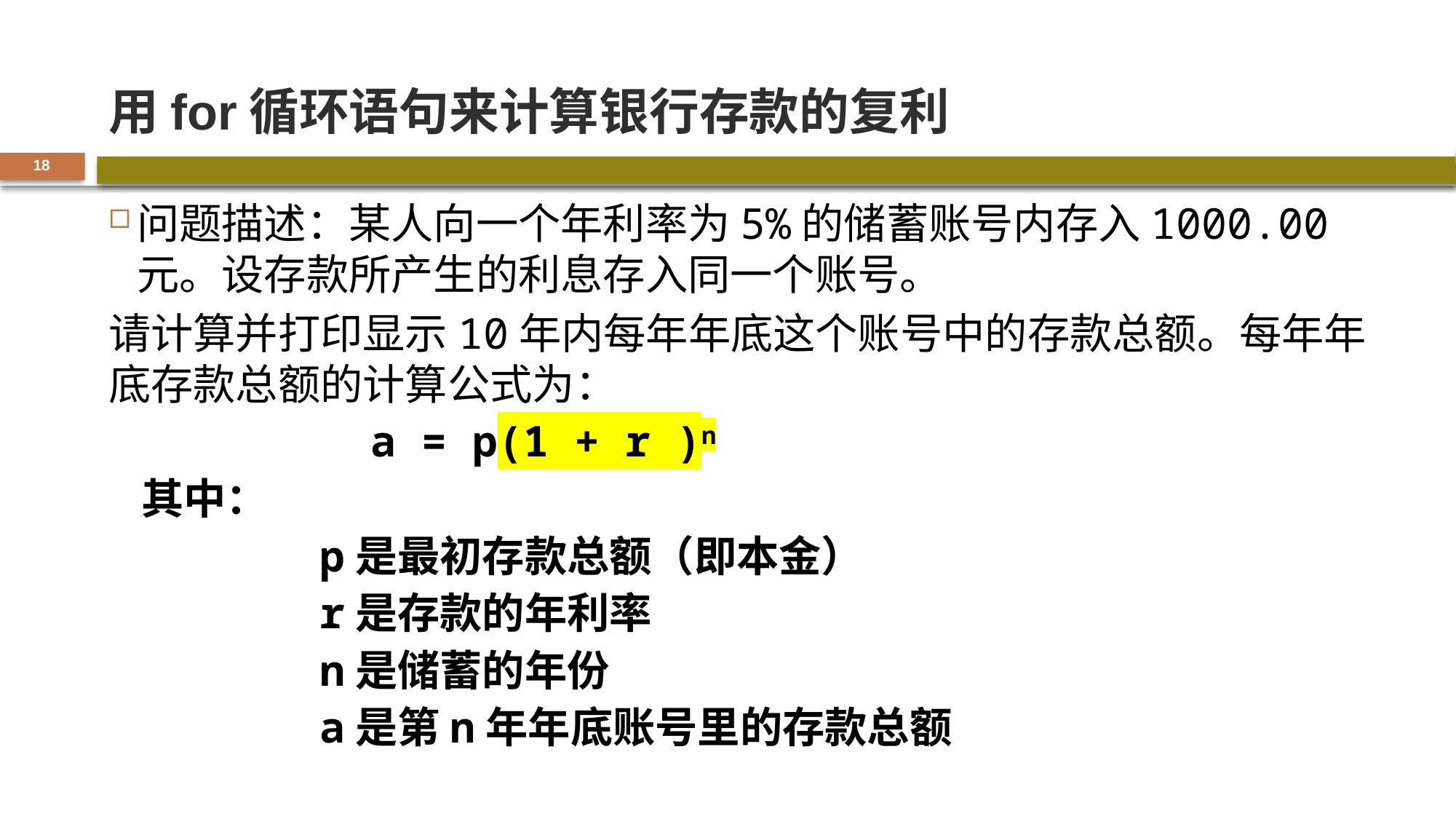

# 用for循环语句来计算银行存款的复利
18
问题描述：某人向一个年利率为5%的储蓄账号内存入1000.00元。设存款所产生的利息存入同一个账号。
请计算并打印显示10年内每年年底这个账号中的存款总额。每年年底存款总额的计算公式为：
         a = p(1 + r )n
其中：
       p是最初存款总额（即本金）
       r是存款的年利率
       n是储蓄的年份
       a是第n年年底账号里的存款总额